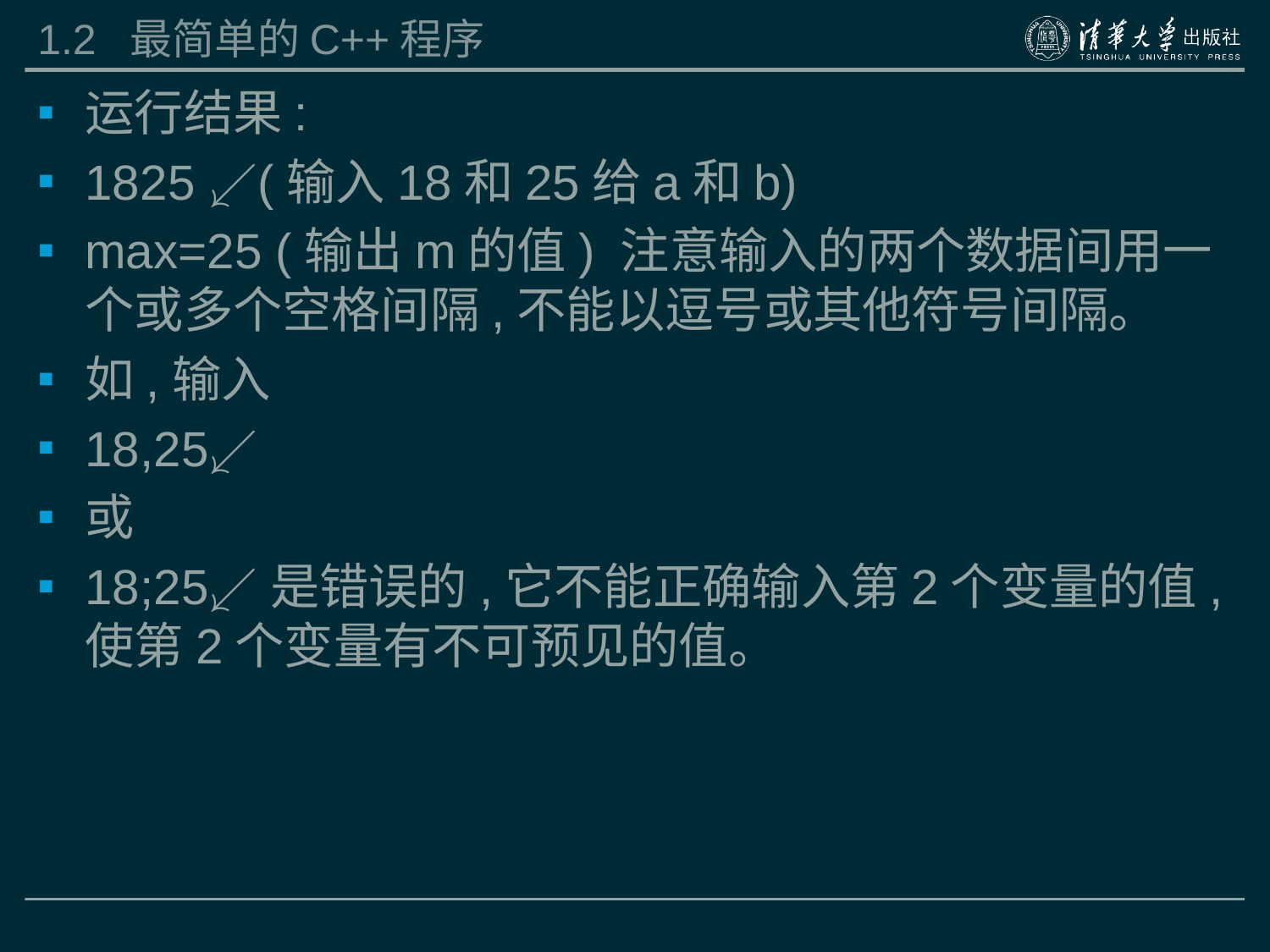

# 1.2  最简单的C++程序
运行结果:
1825 ↙(输入18和25给a和b)
max=25 (输出m的值) 注意输入的两个数据间用一个或多个空格间隔,不能以逗号或其他符号间隔。
如,输入
18,25↙
或
18;25↙是错误的,它不能正确输入第2个变量的值,使第2个变量有不可预见的值。